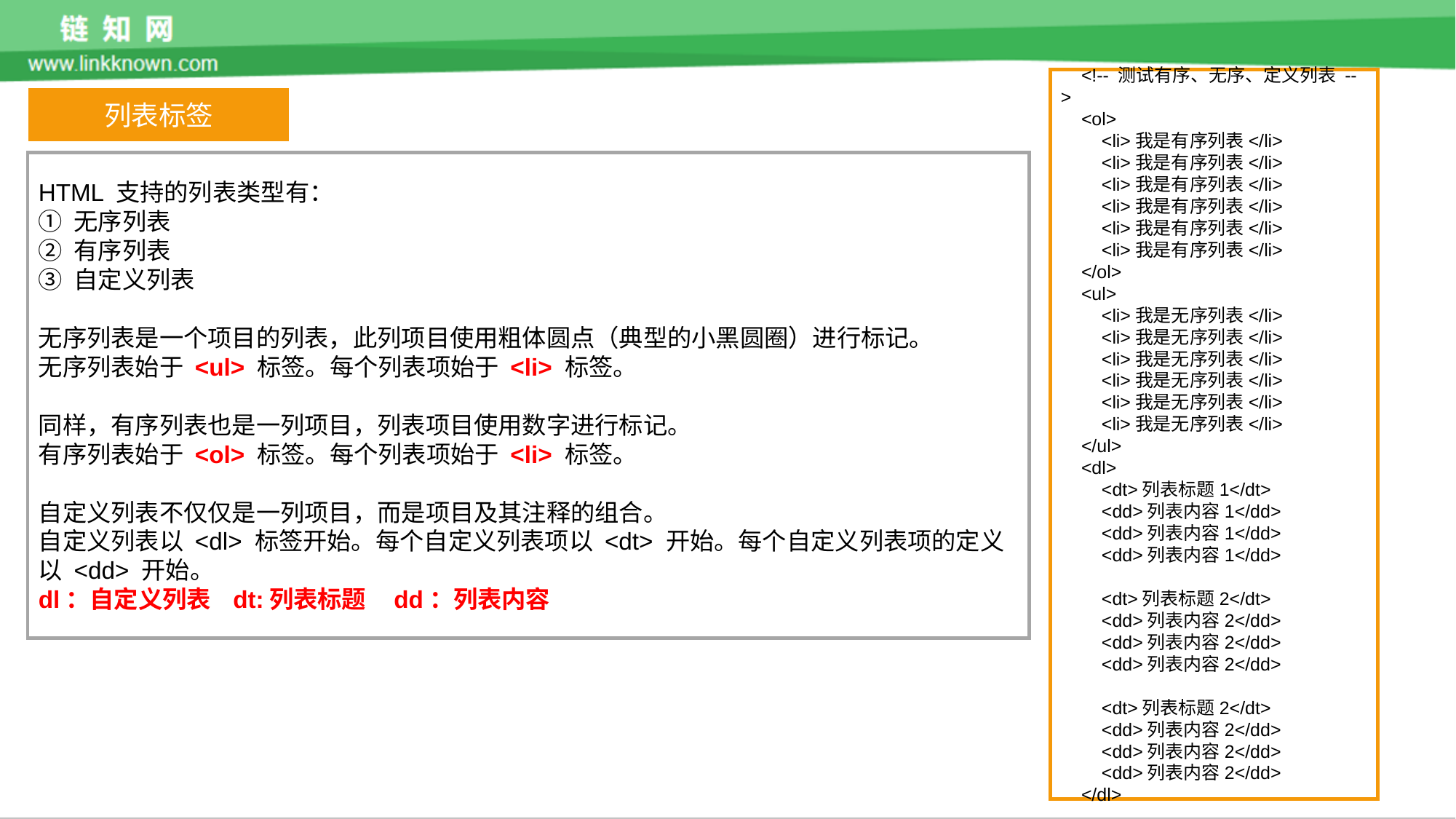

<!-- 测试有序、无序、定义列表 -->
    <ol>
        <li>我是有序列表</li>
        <li>我是有序列表</li>
        <li>我是有序列表</li>
        <li>我是有序列表</li>
        <li>我是有序列表</li>
        <li>我是有序列表</li>
    </ol>
    <ul>
        <li>我是无序列表</li>
        <li>我是无序列表</li>
        <li>我是无序列表</li>
        <li>我是无序列表</li>
        <li>我是无序列表</li>
        <li>我是无序列表</li>
    </ul>
    <dl>
        <dt>列表标题1</dt>
        <dd>列表内容1</dd>
        <dd>列表内容1</dd>
        <dd>列表内容1</dd>

        <dt>列表标题2</dt>
        <dd>列表内容2</dd>
        <dd>列表内容2</dd>
        <dd>列表内容2</dd>

        <dt>列表标题2</dt>
        <dd>列表内容2</dd>
        <dd>列表内容2</dd>
        <dd>列表内容2</dd>
    </dl>
列表标签
HTML 支持的列表类型有：
① 无序列表
② 有序列表
③ 自定义列表

无序列表是一个项目的列表，此列项目使用粗体圆点（典型的小黑圆圈）进行标记。
无序列表始于 <ul> 标签。每个列表项始于 <li> 标签。

同样，有序列表也是一列项目，列表项目使用数字进行标记。
有序列表始于 <ol> 标签。每个列表项始于 <li> 标签。

自定义列表不仅仅是一列项目，而是项目及其注释的组合。
自定义列表以 <dl> 标签开始。每个自定义列表项以 <dt> 开始。每个自定义列表项的定义以 <dd> 开始。
dl：自定义列表   dt:列表标题    dd：列表内容